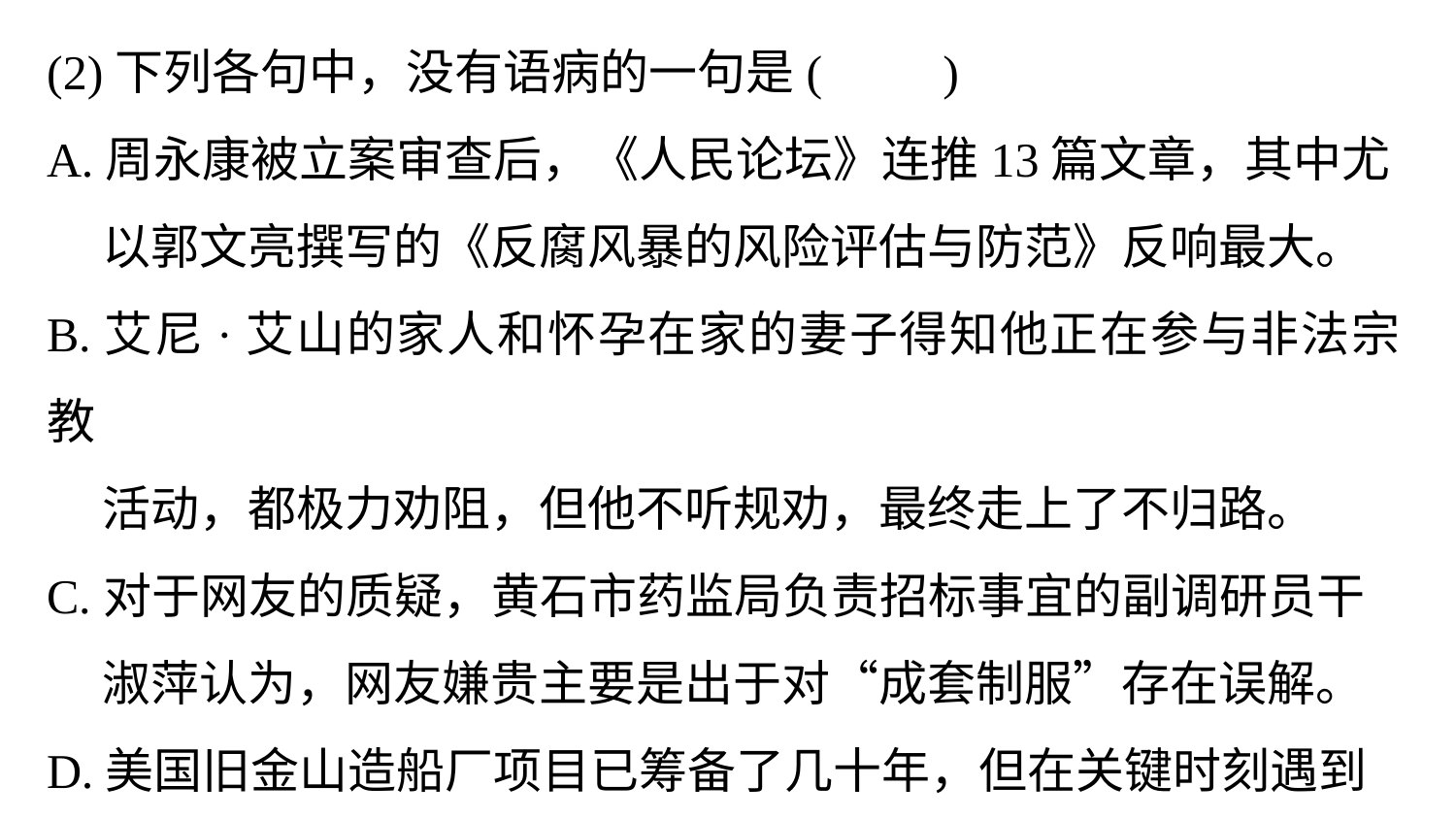

(2)下列各句中，没有语病的一句是(　　)
A.周永康被立案审查后，《人民论坛》连推13篇文章，其中尤
    以郭文亮撰写的《反腐风暴的风险评估与防范》反响最大。
B.艾尼·艾山的家人和怀孕在家的妻子得知他正在参与非法宗教
    活动，都极力劝阻，但他不听规劝，最终走上了不归路。
C.对于网友的质疑，黄石市药监局负责招标事宜的副调研员干
    淑萍认为，网友嫌贵主要是出于对“成套制服”存在误解。
D.美国旧金山造船厂项目已筹备了几十年，但在关键时刻遇到
    了经济危机，是来自中国的资金为该厂的建造铺平了前景。